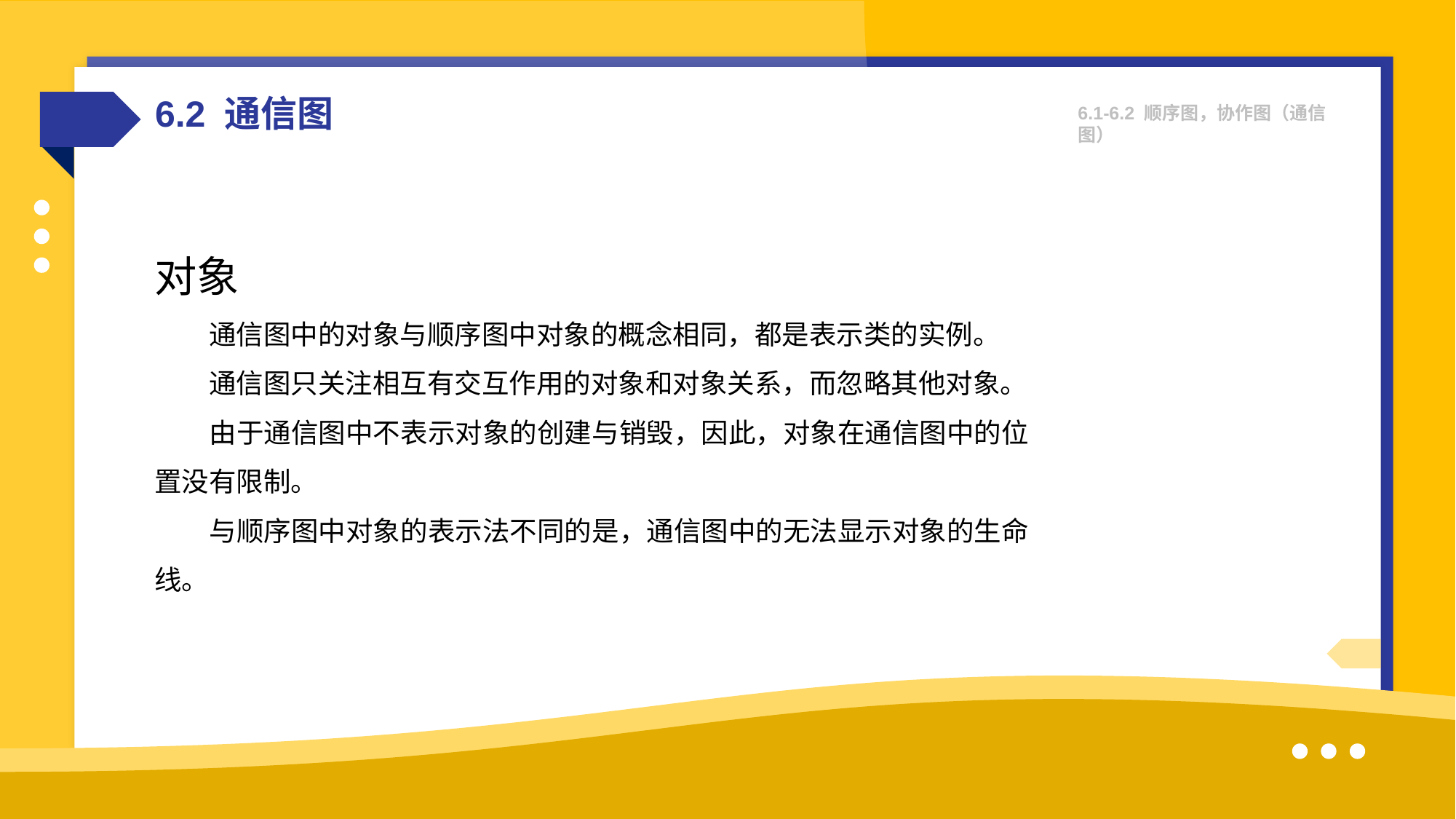

6.2 通信图
6.1-6.2 顺序图，协作图（通信图）
对象
　　通信图中的对象与顺序图中对象的概念相同，都是表示类的实例。
　　通信图只关注相互有交互作用的对象和对象关系，而忽略其他对象。
　　由于通信图中不表示对象的创建与销毁，因此，对象在通信图中的位置没有限制。
　　与顺序图中对象的表示法不同的是，通信图中的无法显示对象的生命线。